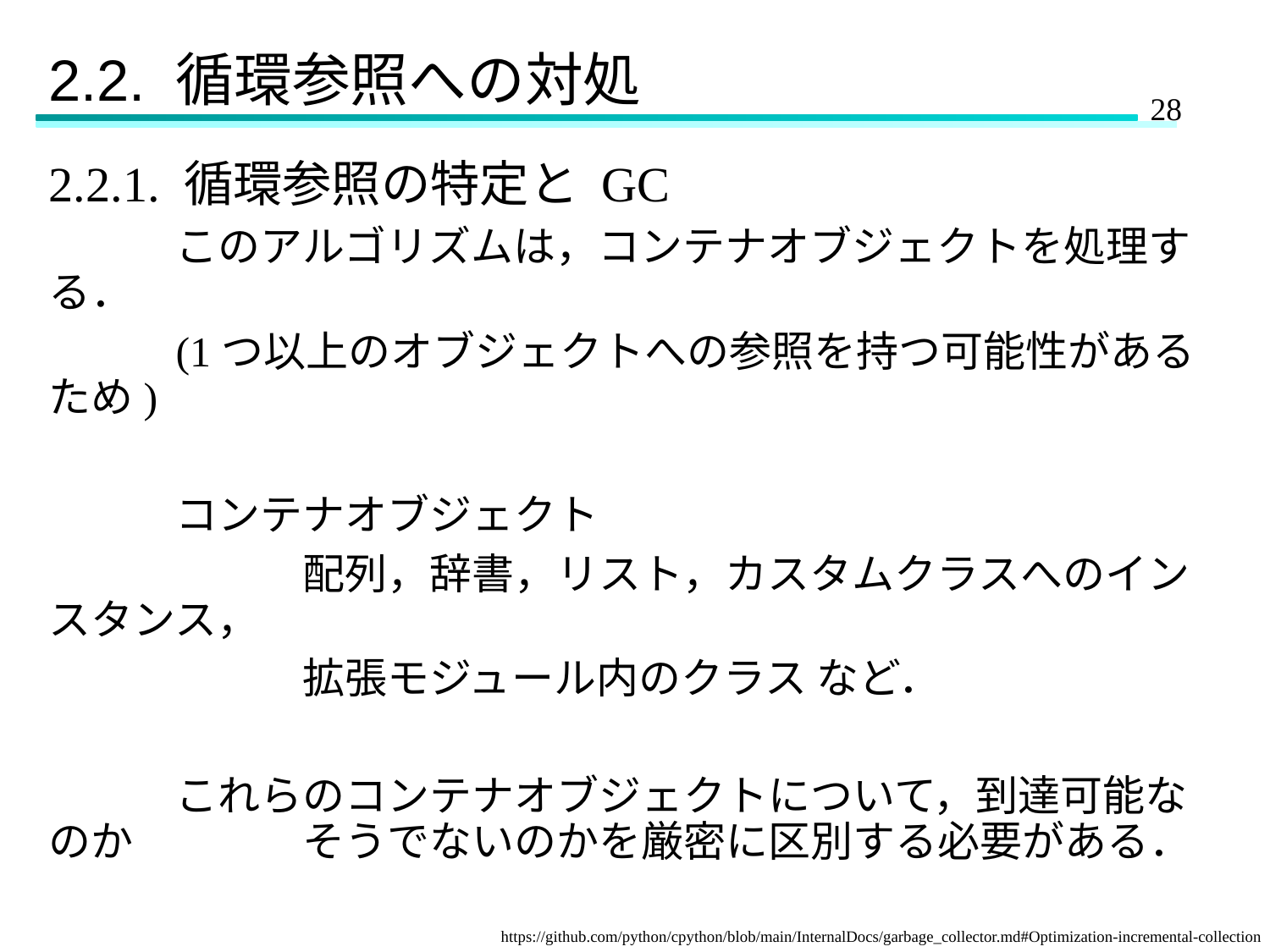

# 2.2. 循環参照への対処
2.2.1. 循環参照の特定と GC
	このアルゴリズムは，コンテナオブジェクトを処理する．
	(1つ以上のオブジェクトへの参照を持つ可能性があるため)

	コンテナオブジェクト
		配列，辞書，リスト，カスタムクラスへのインスタンス，
		拡張モジュール内のクラス など．

	これらのコンテナオブジェクトについて，到達可能なのか　　	そうでないのかを厳密に区別する必要がある．

https://github.com/python/cpython/blob/main/InternalDocs/garbage_collector.md#Optimization-incremental-collection